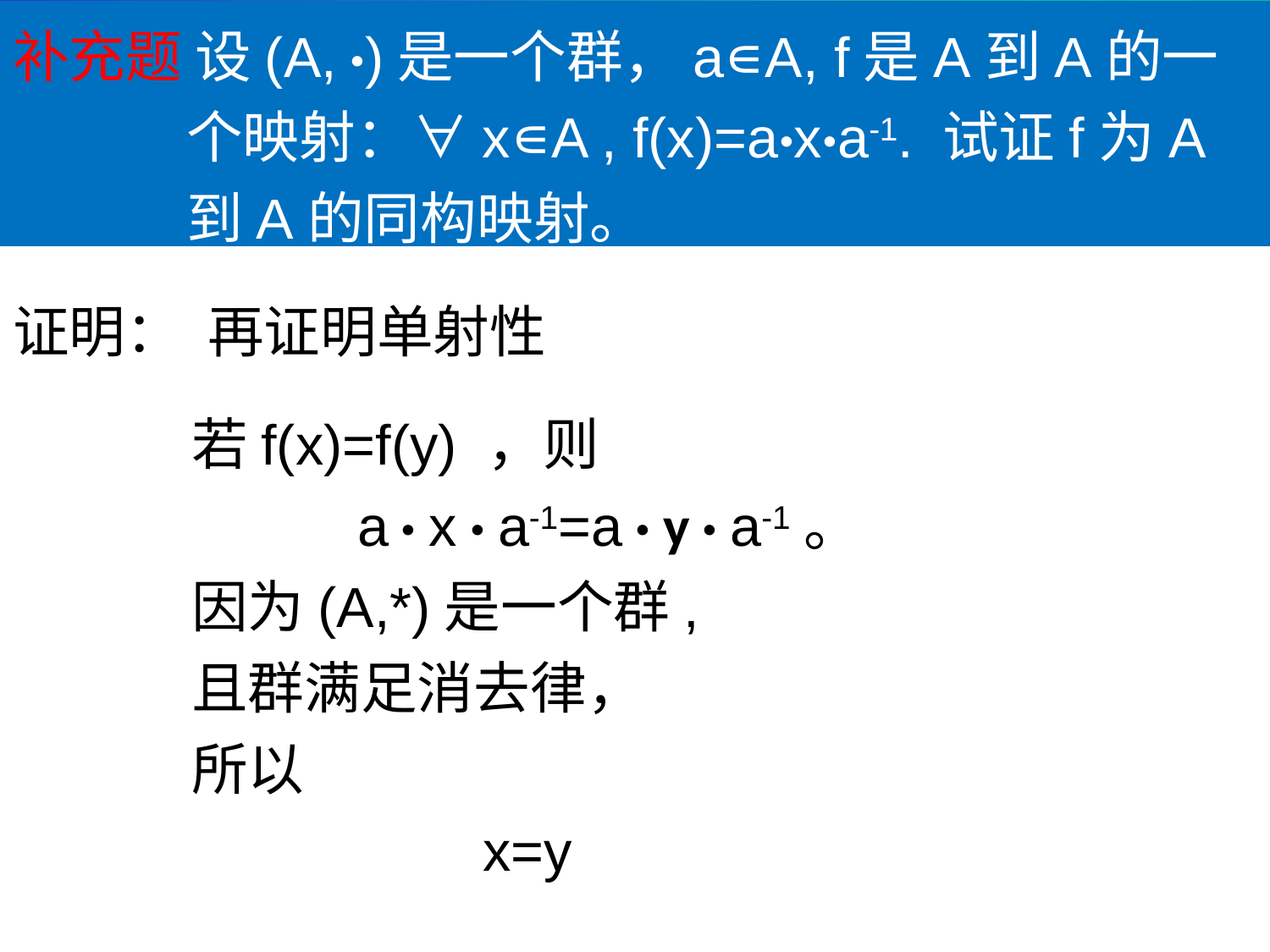

补充题 设(A, ·)是一个群，a∊A, f是A到A的一个映射：∀x∊A , f(x)=a·x·a-1. 试证f为A到A的同构映射。
证明：  再证明单射性
             若f(x)=f(y) ，则
                      a · x · a-1=a · y · a-1。
             因为(A,*)是一个群,
             且群满足消去律，
             所以
                              x=y